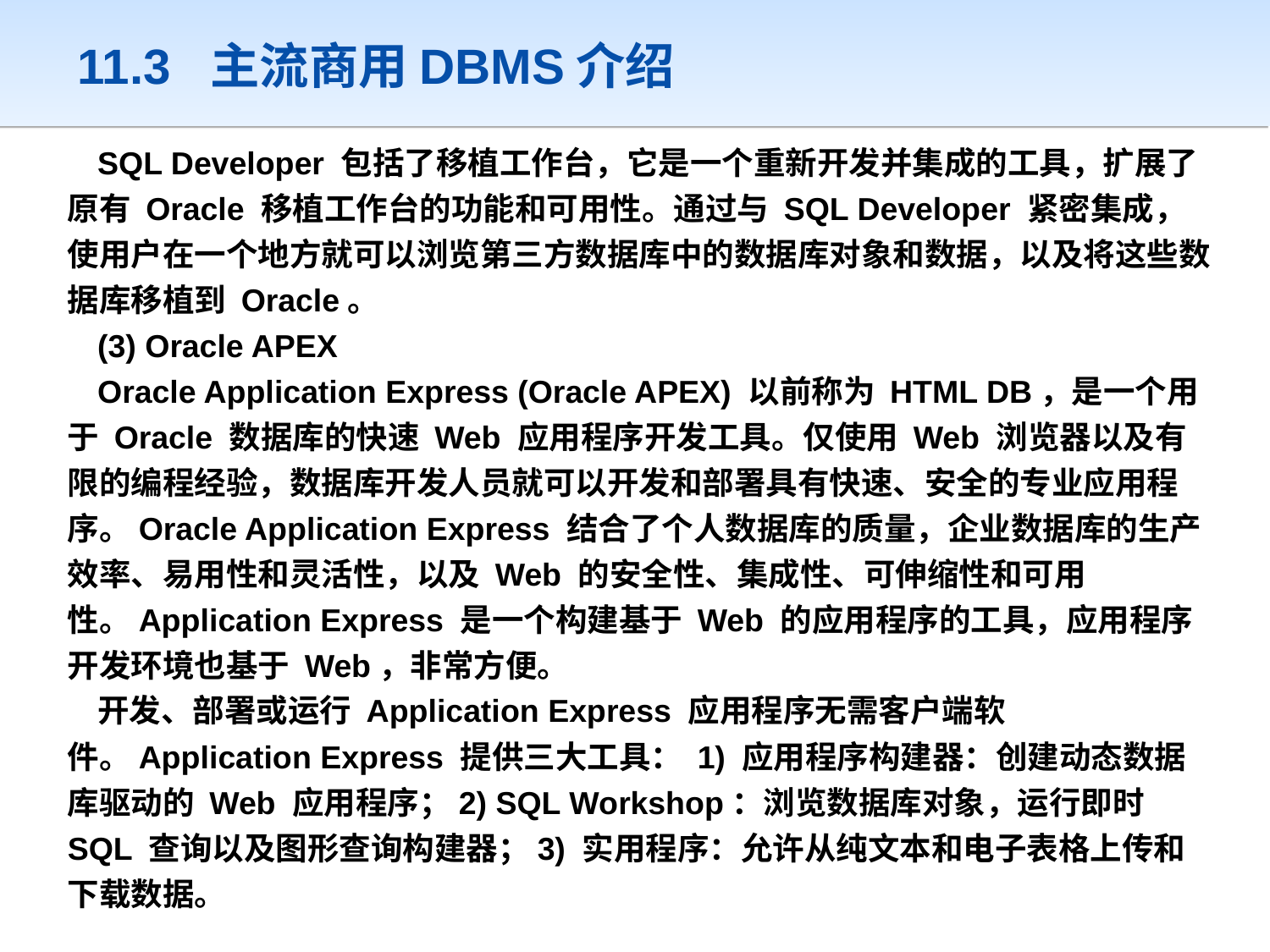

# 11.3  主流商用DBMS介绍
SQL Developer 包括了移植工作台，它是一个重新开发并集成的工具，扩展了原有 Oracle 移植工作台的功能和可用性。通过与 SQL Developer 紧密集成，使用户在一个地方就可以浏览第三方数据库中的数据库对象和数据，以及将这些数据库移植到 Oracle。
(3) Oracle APEX
Oracle Application Express (Oracle APEX) 以前称为 HTML DB，是一个用于 Oracle 数据库的快速 Web 应用程序开发工具。仅使用 Web 浏览器以及有限的编程经验，数据库开发人员就可以开发和部署具有快速、安全的专业应用程序。Oracle Application Express 结合了个人数据库的质量，企业数据库的生产效率、易用性和灵活性，以及 Web 的安全性、集成性、可伸缩性和可用性。Application Express 是一个构建基于 Web 的应用程序的工具，应用程序开发环境也基于 Web，非常方便。
开发、部署或运行 Application Express 应用程序无需客户端软件。Application Express 提供三大工具： 1) 应用程序构建器：创建动态数据库驱动的 Web 应用程序；2) SQL Workshop：浏览数据库对象，运行即时 SQL 查询以及图形查询构建器；3) 实用程序：允许从纯文本和电子表格上传和下载数据。